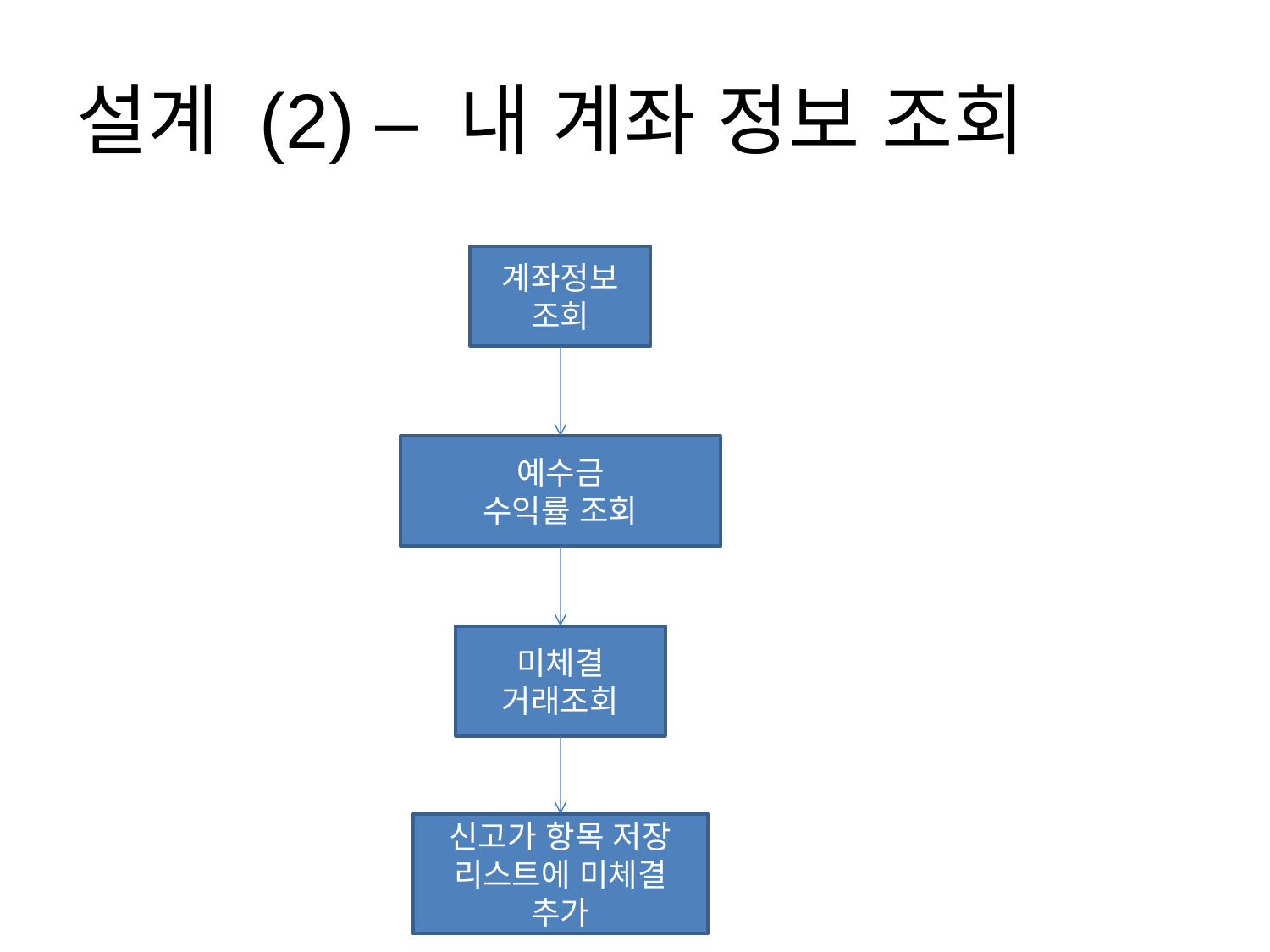

# 설계 (2) – 내 계좌 정보 조회
계좌정보 조회
예수금
수익률 조회
미체결 거래조회
신고가 항목 저장 리스트에 미체결 추가